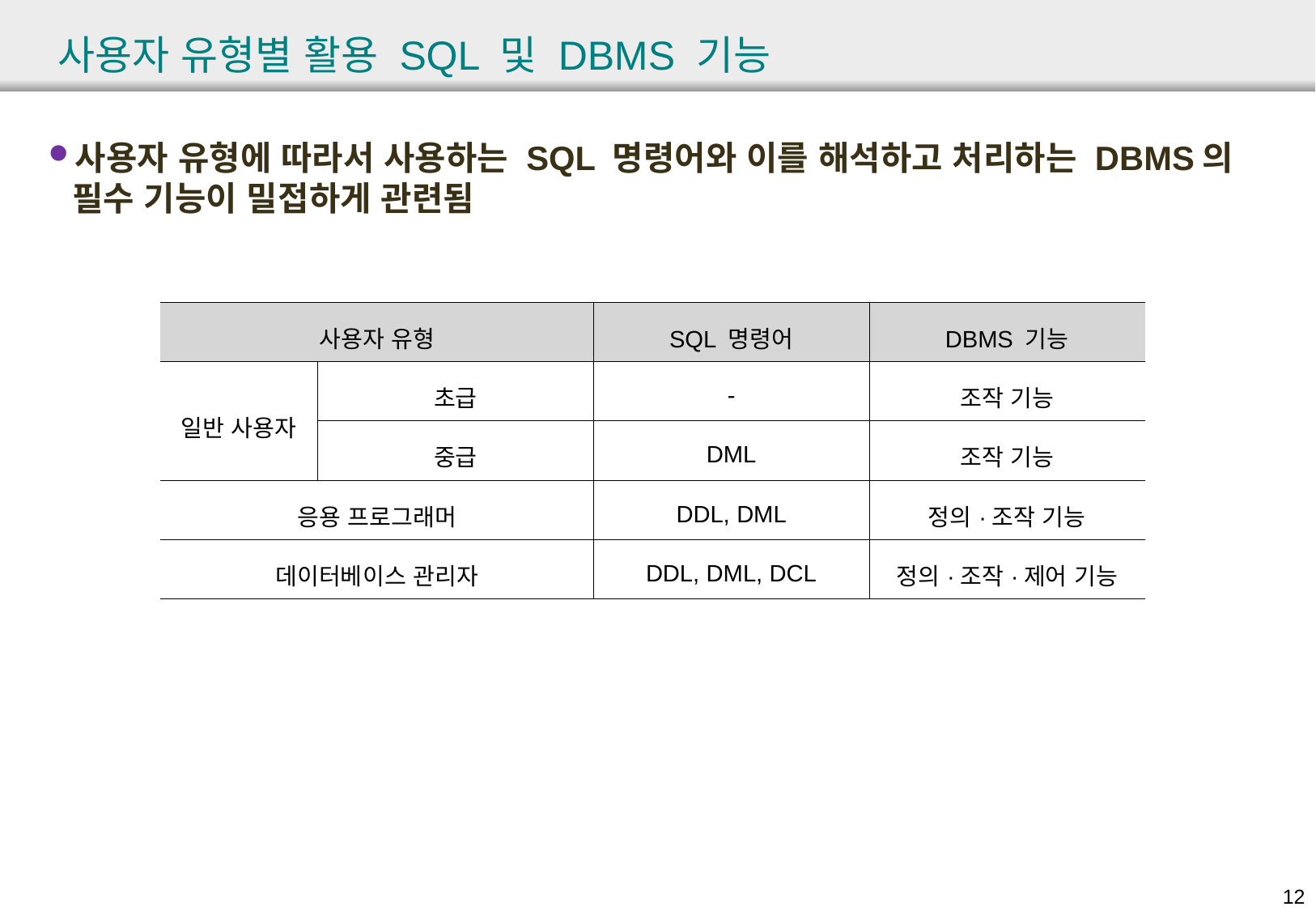

# 사용자 유형별 활용 SQL 및 DBMS 기능
사용자 유형에 따라서 사용하는 SQL 명령어와 이를 해석하고 처리하는 DBMS의 필수 기능이 밀접하게 관련됨

| 사용자 유형 |  | SQL 명령어 | DBMS 기능 |
| --- | --- | --- | --- |
| 일반 사용자 | 초급 | - | 조작 기능 |
|  | 중급 | DML | 조작 기능 |
| 응용 프로그래머 |  | DDL, DML | 정의·조작 기능 |
| 데이터베이스 관리자 |  | DDL, DML, DCL | 정의·조작·제어 기능 |